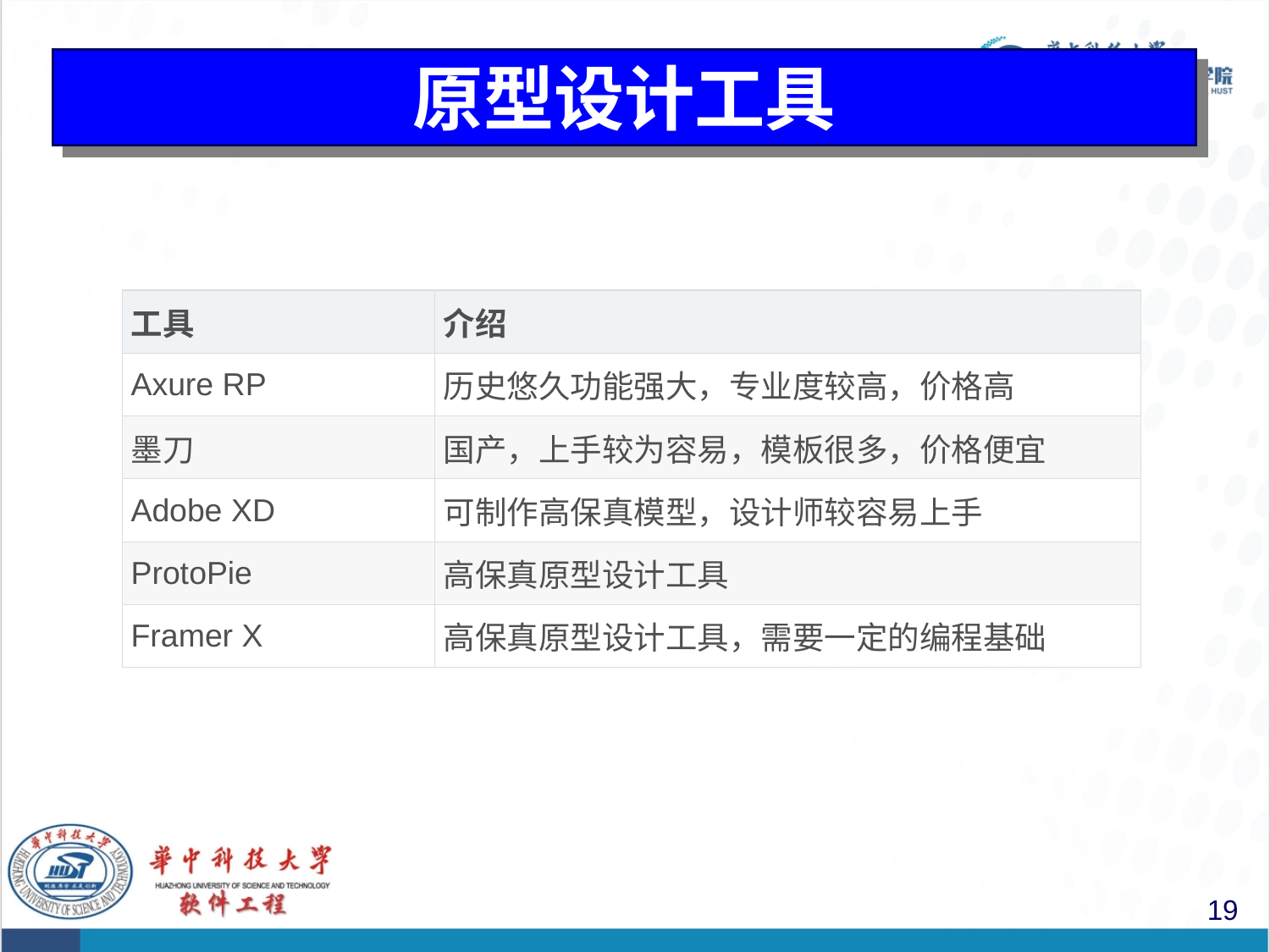

# 原型设计工具
| 工具 | 介绍 |
| --- | --- |
| Axure RP | 历史悠久功能强大，专业度较高，价格高 |
| 墨刀 | 国产，上手较为容易，模板很多，价格便宜 |
| Adobe XD | 可制作高保真模型，设计师较容易上手 |
| ProtoPie | 高保真原型设计工具 |
| Framer X | 高保真原型设计工具，需要一定的编程基础 |
19